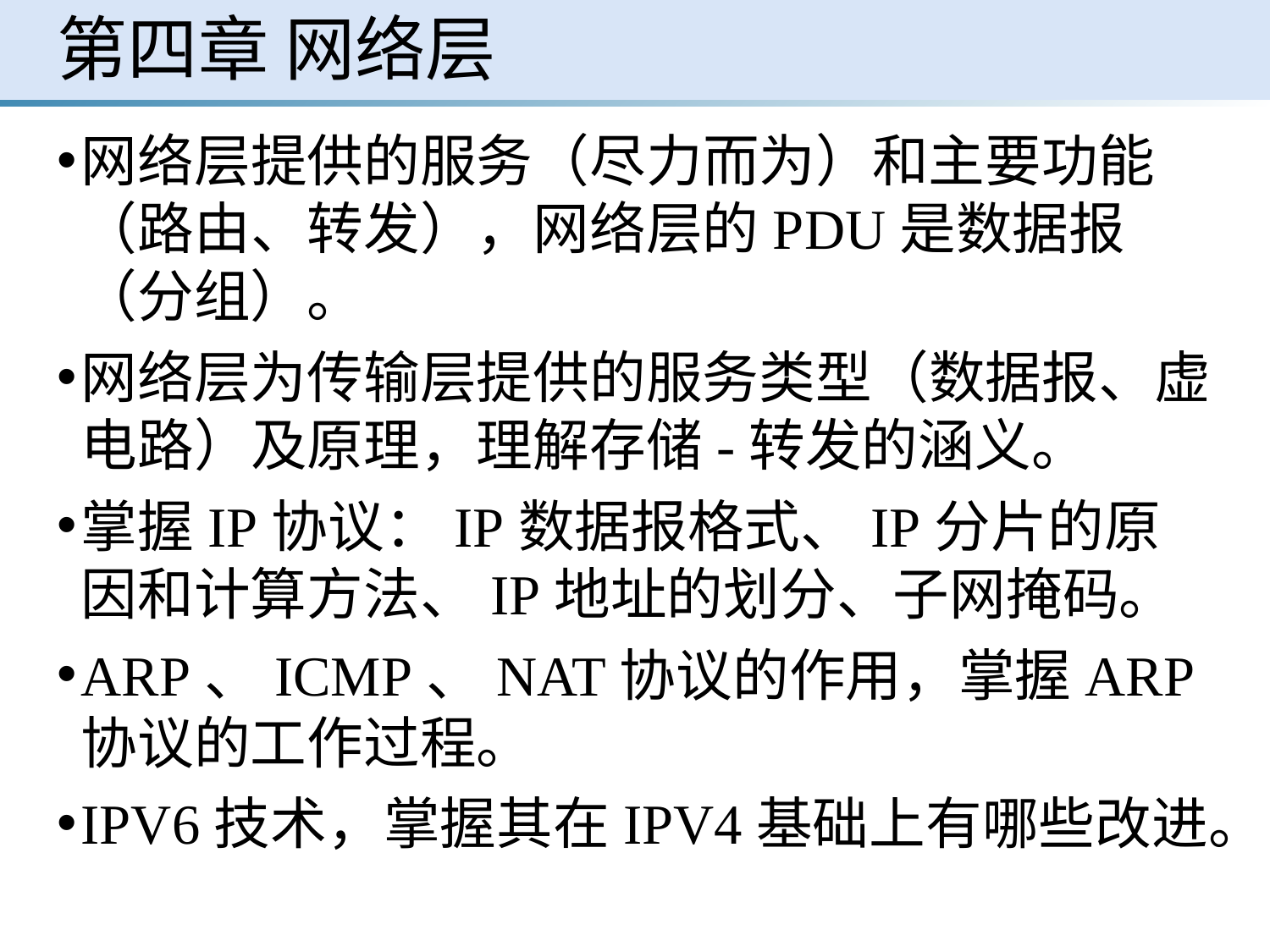

# 第四章 网络层
网络层提供的服务（尽力而为）和主要功能（路由、转发），网络层的PDU是数据报（分组）。
网络层为传输层提供的服务类型（数据报、虚电路）及原理，理解存储-转发的涵义。
掌握IP协议：IP数据报格式、IP分片的原因和计算方法、IP地址的划分、子网掩码。
ARP、ICMP、NAT协议的作用，掌握ARP协议的工作过程。
IPV6技术，掌握其在IPV4基础上有哪些改进。